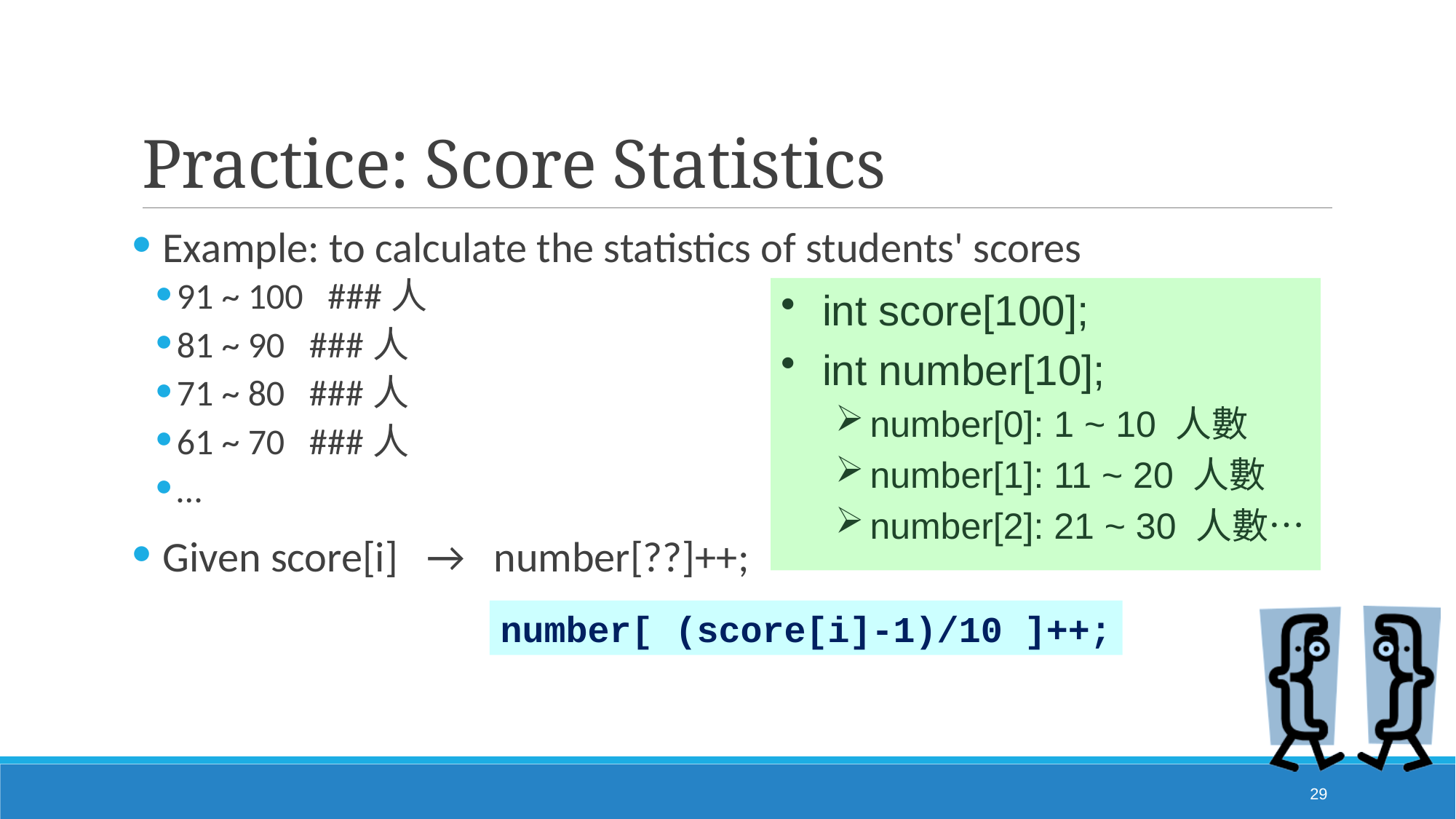

# Practice: Score Statistics
Example: to calculate the statistics of students' scores
91 ~ 100   ###人
81 ~ 90   ###人
71 ~ 80   ###人
61 ~ 70   ###人
…
Given score[i]   →   number[??]++;

int score[100];
int number[10];
number[0]: 1 ~ 10 人數
number[1]: 11 ~ 20 人數
number[2]: 21 ~ 30 人數…
number[ (score[i]-1)/10 ]++;
29